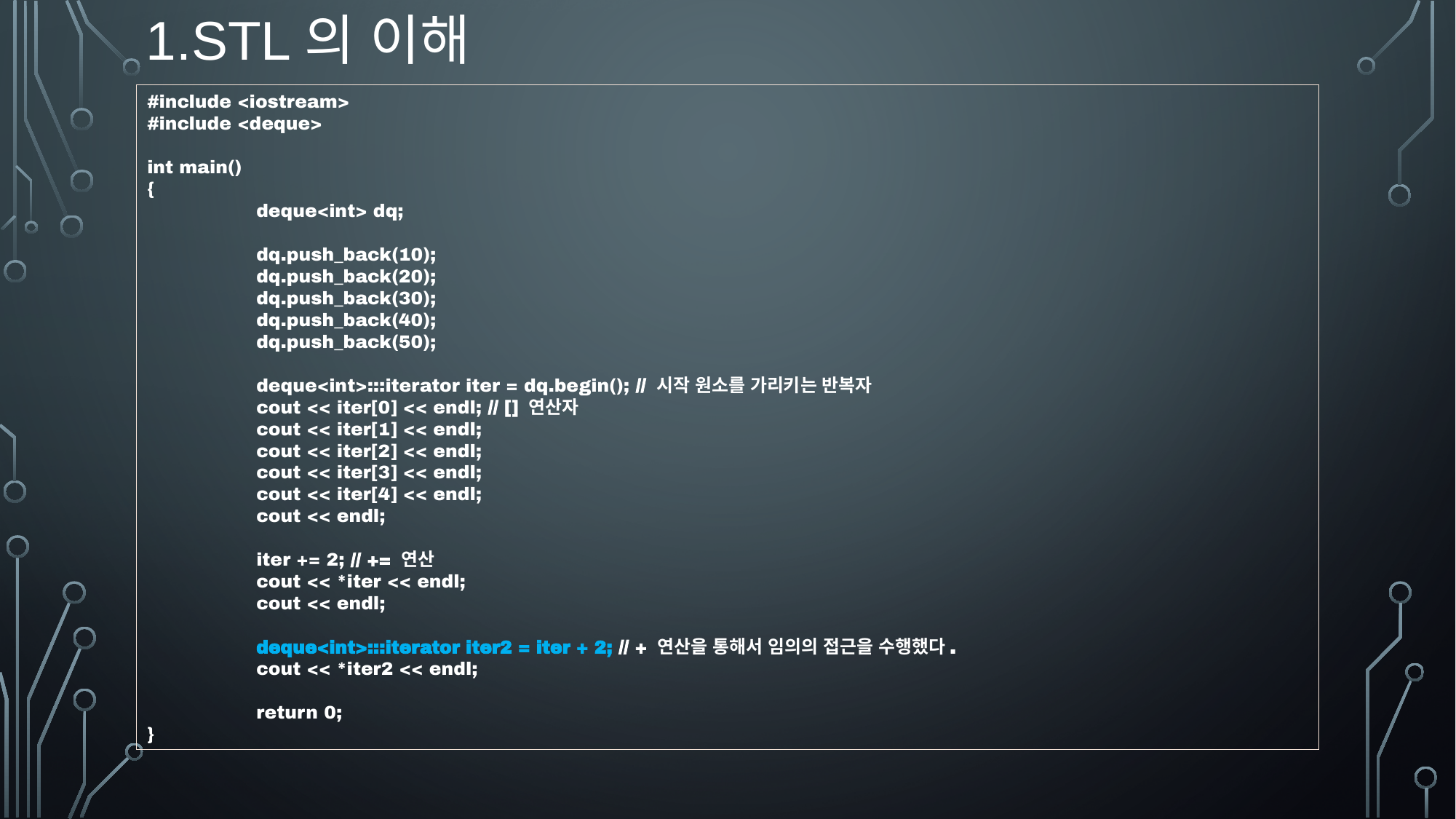

# 1.Stl의 이해
#include <iostream>
#include <deque>

int main()
{
	deque<int> dq;

	dq.push_back(10);
	dq.push_back(20);
	dq.push_back(30);
	dq.push_back(40);
	dq.push_back(50);

	deque<int>:::iterator iter = dq.begin(); // 시작 원소를 가리키는 반복자
	cout << iter[0] << endl; // [] 연산자
	cout << iter[1] << endl;
	cout << iter[2] << endl;
	cout << iter[3] << endl;
	cout << iter[4] << endl;
	cout << endl;

	iter += 2; // += 연산
	cout << *iter << endl;
	cout << endl;

	deque<int>:::iterator iter2 = iter + 2; // + 연산을 통해서 임의의 접근을 수행했다.
	cout << *iter2 << endl;

	return 0;
}